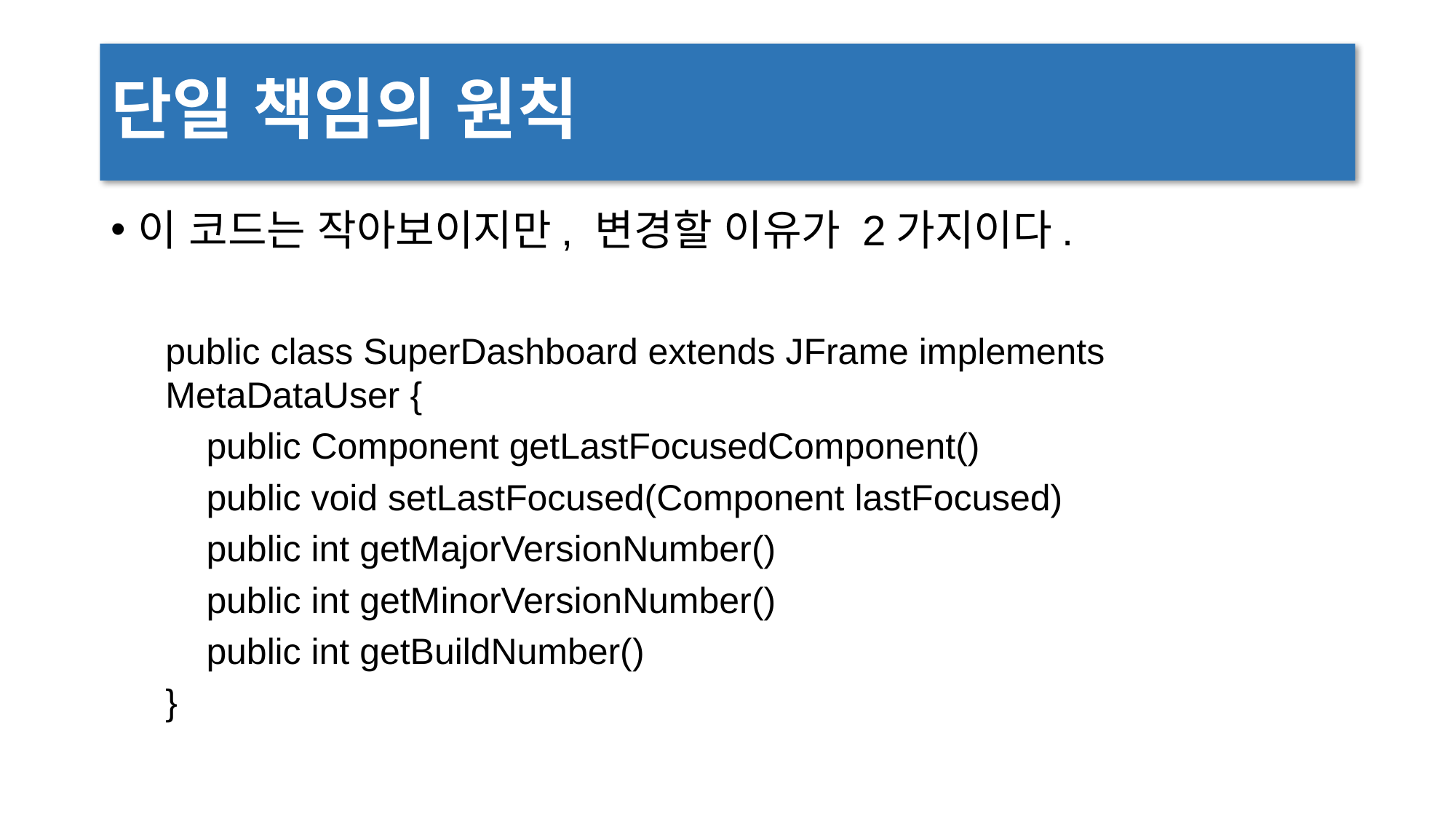

# 단일 책임의 원칙
이 코드는 작아보이지만, 변경할 이유가 2가지이다.

public class SuperDashboard extends JFrame implements MetaDataUser {
    public Component getLastFocusedComponent()
    public void setLastFocused(Component lastFocused)
    public int getMajorVersionNumber()
    public int getMinorVersionNumber()
    public int getBuildNumber()
}